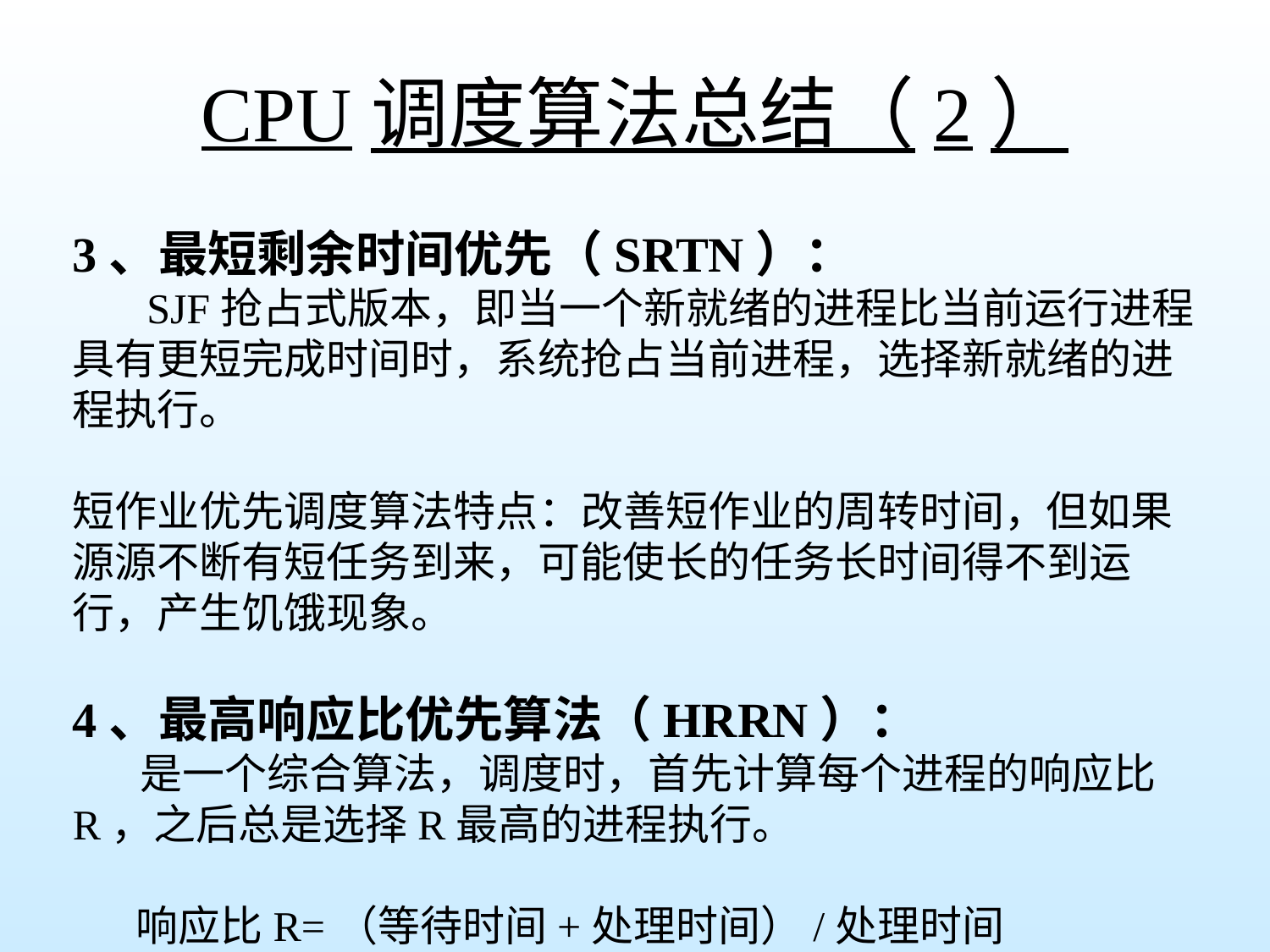

# CPU调度算法总结（2）
3、最短剩余时间优先（SRTN）：
       SJF抢占式版本，即当一个新就绪的进程比当前运行进程具有更短完成时间时，系统抢占当前进程，选择新就绪的进程执行。

短作业优先调度算法特点：改善短作业的周转时间，但如果源源不断有短任务到来，可能使长的任务长时间得不到运行，产生饥饿现象。

4、最高响应比优先算法（HRRN）：
      是一个综合算法，调度时，首先计算每个进程的响应比R，之后总是选择R最高的进程执行。

响应比R=（等待时间+处理时间）/处理时间